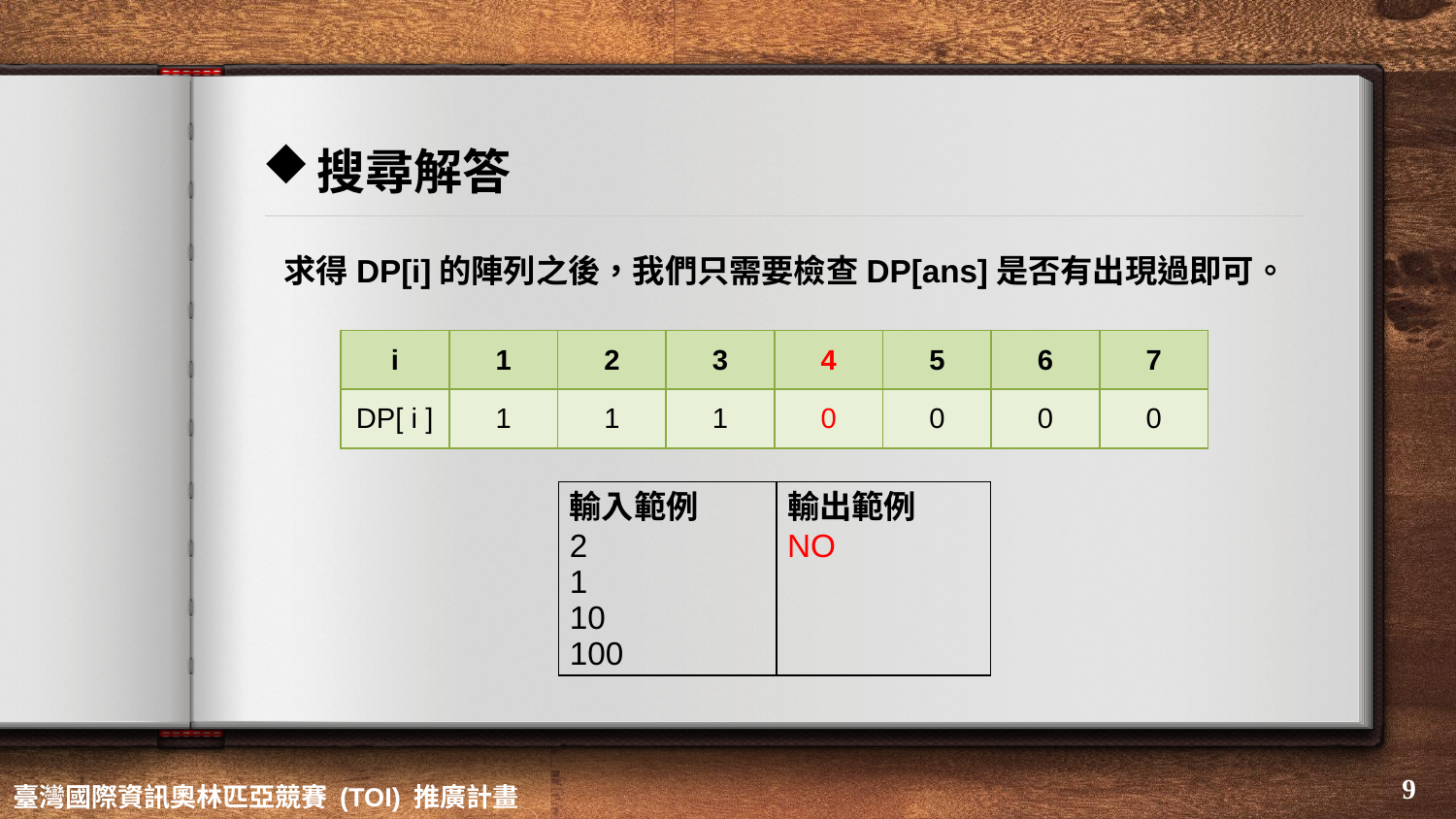

# 搜尋解答
求得DP[i]的陣列之後，我們只需要檢查DP[ans]是否有出現過即可。
| i | 1 | 2 | 3 | 4 | 5 | 6 | 7 |
| --- | --- | --- | --- | --- | --- | --- | --- |
| DP[ i ] | 1 | 1 | 1 | 0 | 0 | 0 | 0 |
| 輸入範例 2 1 10 100 | 輸出範例 NO |
| --- | --- |
9